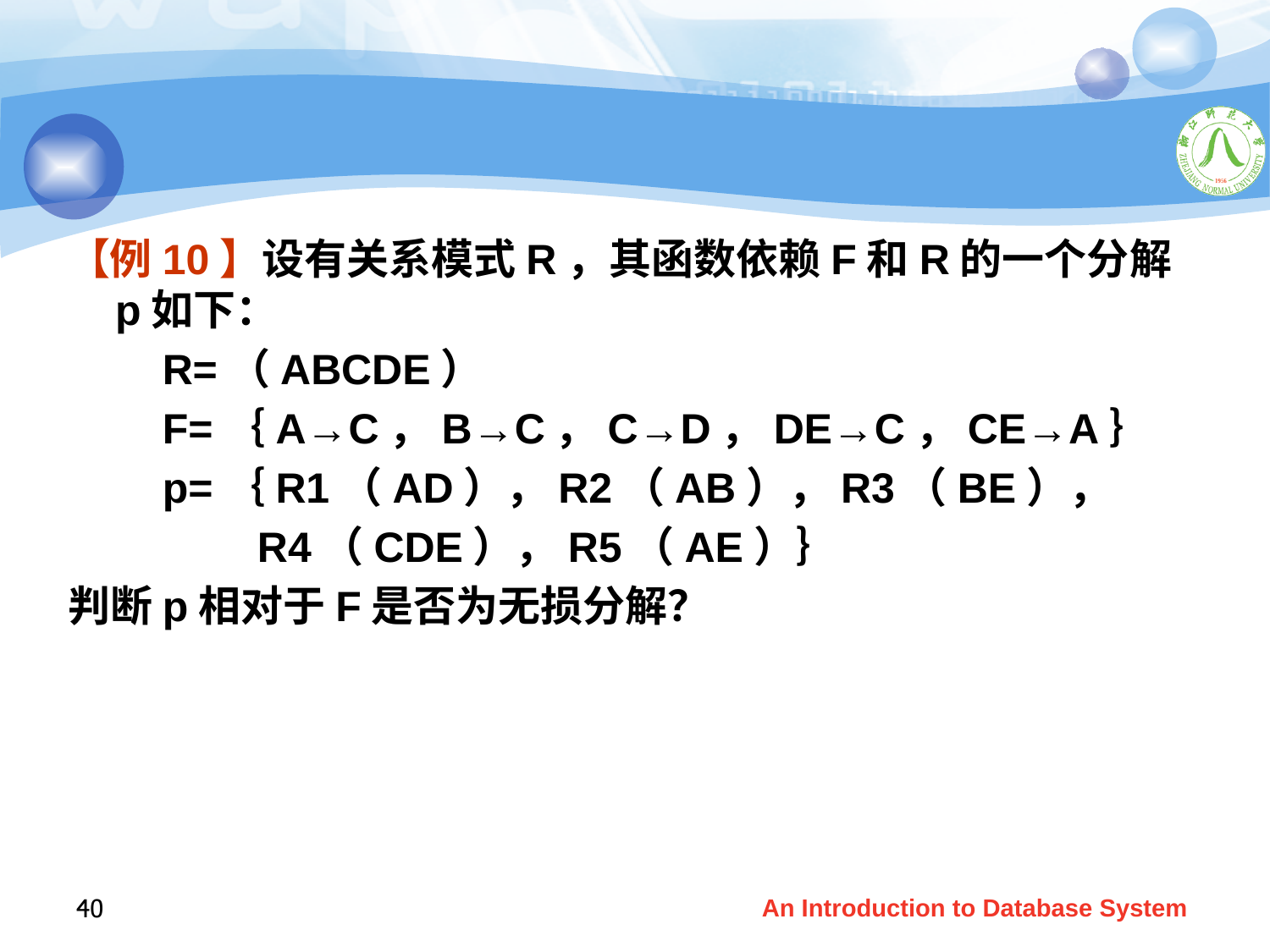

【例10】设有关系模式R，其函数依赖F和R的一个分解p如下：
        R=（ABCDE）
        F=｛A→C，B→C，C→D，DE→C，CE→A｝
        p=｛R1（AD），R2（AB），R3（BE），
                R4（CDE），R5（AE）｝
判断p相对于F是否为无损分解？
40
An Introduction to Database System